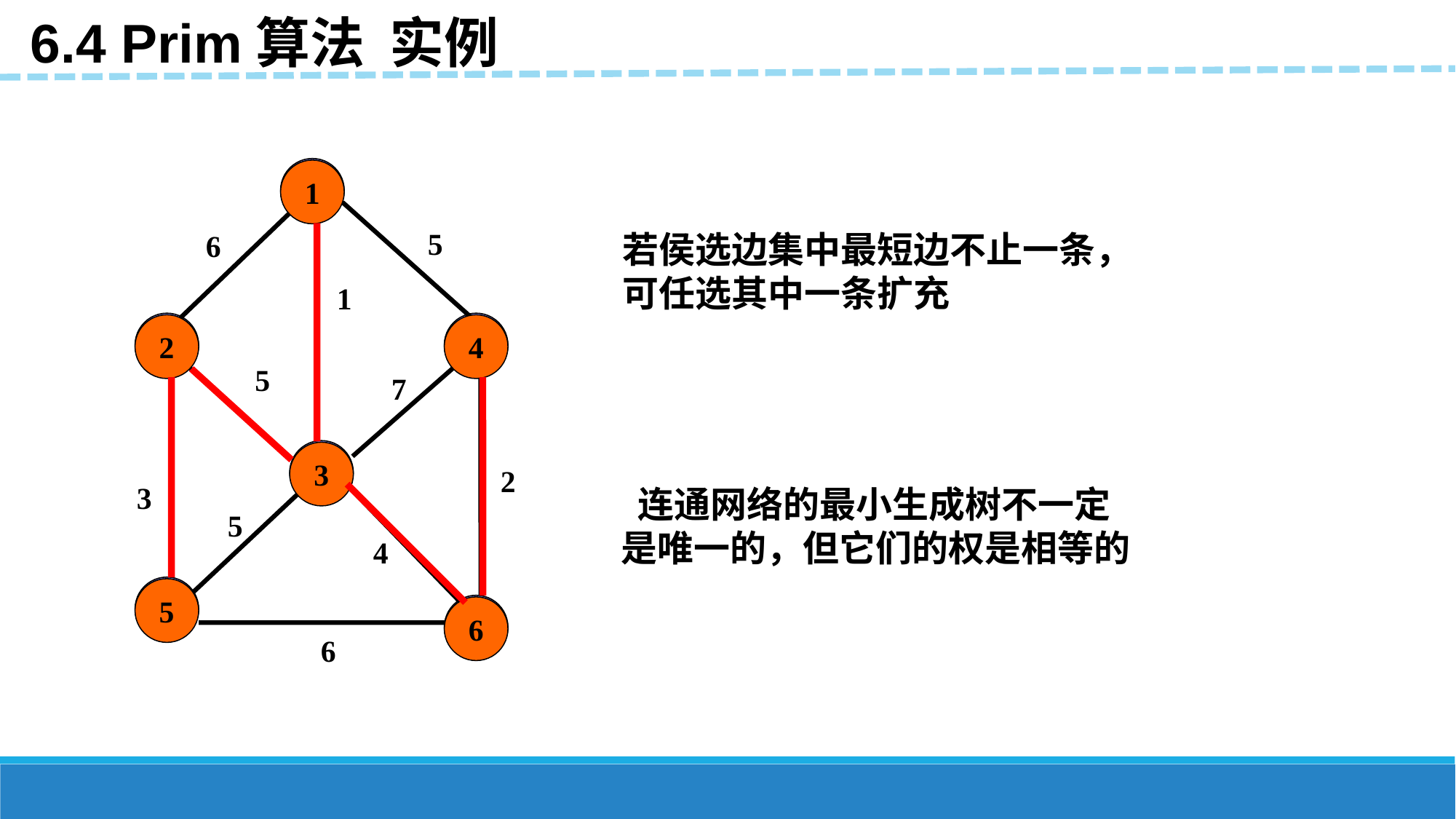

6.4 Prim算法  实例
1

5
6

1
2
4
5
7

3
2
3

5
4
5
6

6
1
若侯选边集中最短边不止一条，可任选其中一条扩充

2
4

3
 连通网络的最小生成树不一定是唯一的，但它们的权是相等的

5
6